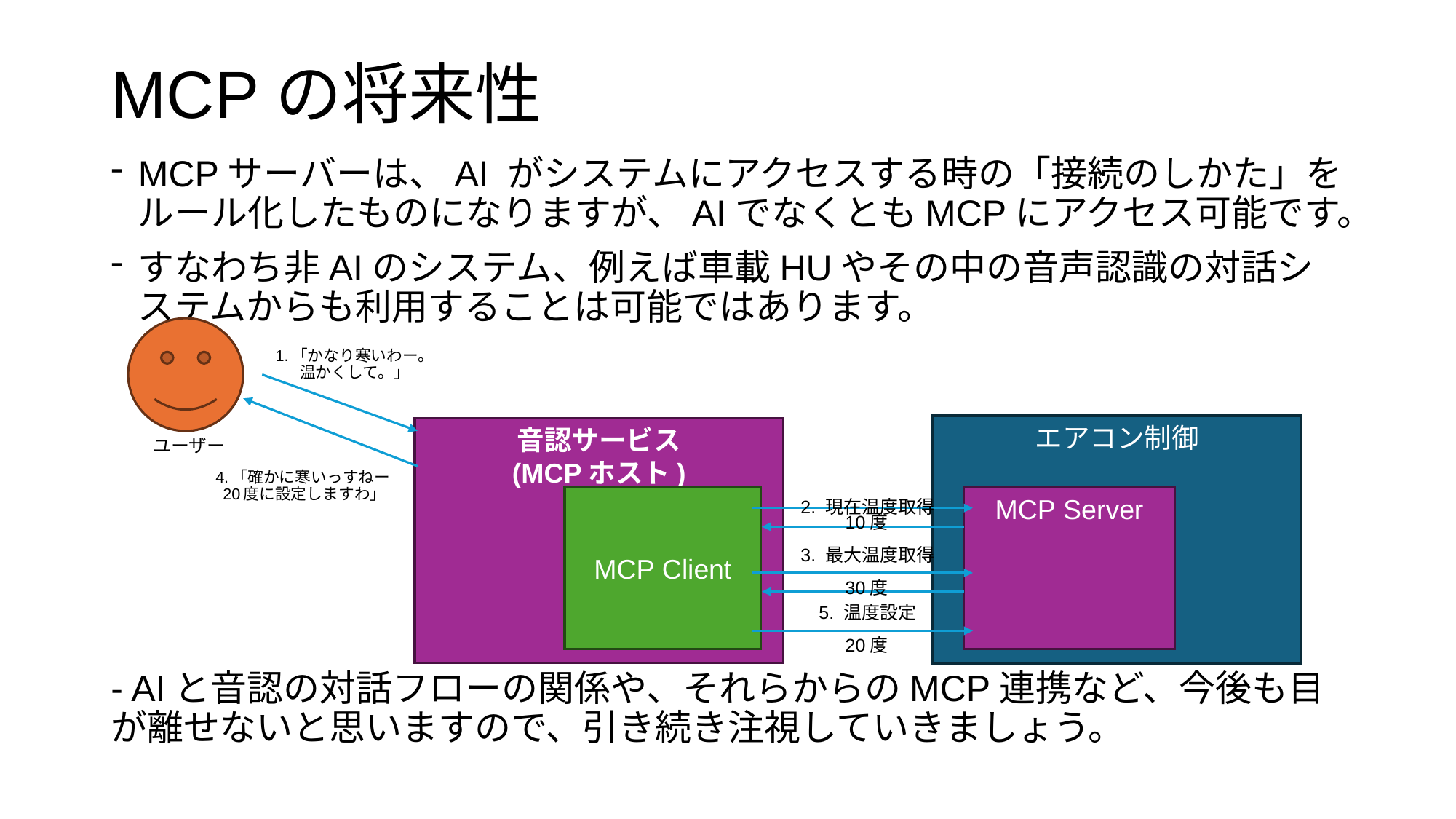

# MCPの将来性
MCPサーバーは、AI がシステムにアクセスする時の「接続のしかた」をルール化したものになりますが、AIでなくともMCPにアクセス可能です。
すなわち非AIのシステム、例えば車載HUやその中の音声認識の対話システムからも利用することは可能ではあります。

- AIと音認の対話フローの関係や、それらからのMCP連携など、今後も目が離せないと思いますので、引き続き注視していきましょう。

1.「かなり寒いわー。
温かくして。」

エアコン制御
音認サービス
(MCPホスト)
ユーザー

4.「確かに寒いっすねー20度に設定しますわ」

MCP Client
MCP Server
2. 現在温度取得

10度

3. 最大温度取得

30度

5. 温度設定

20度